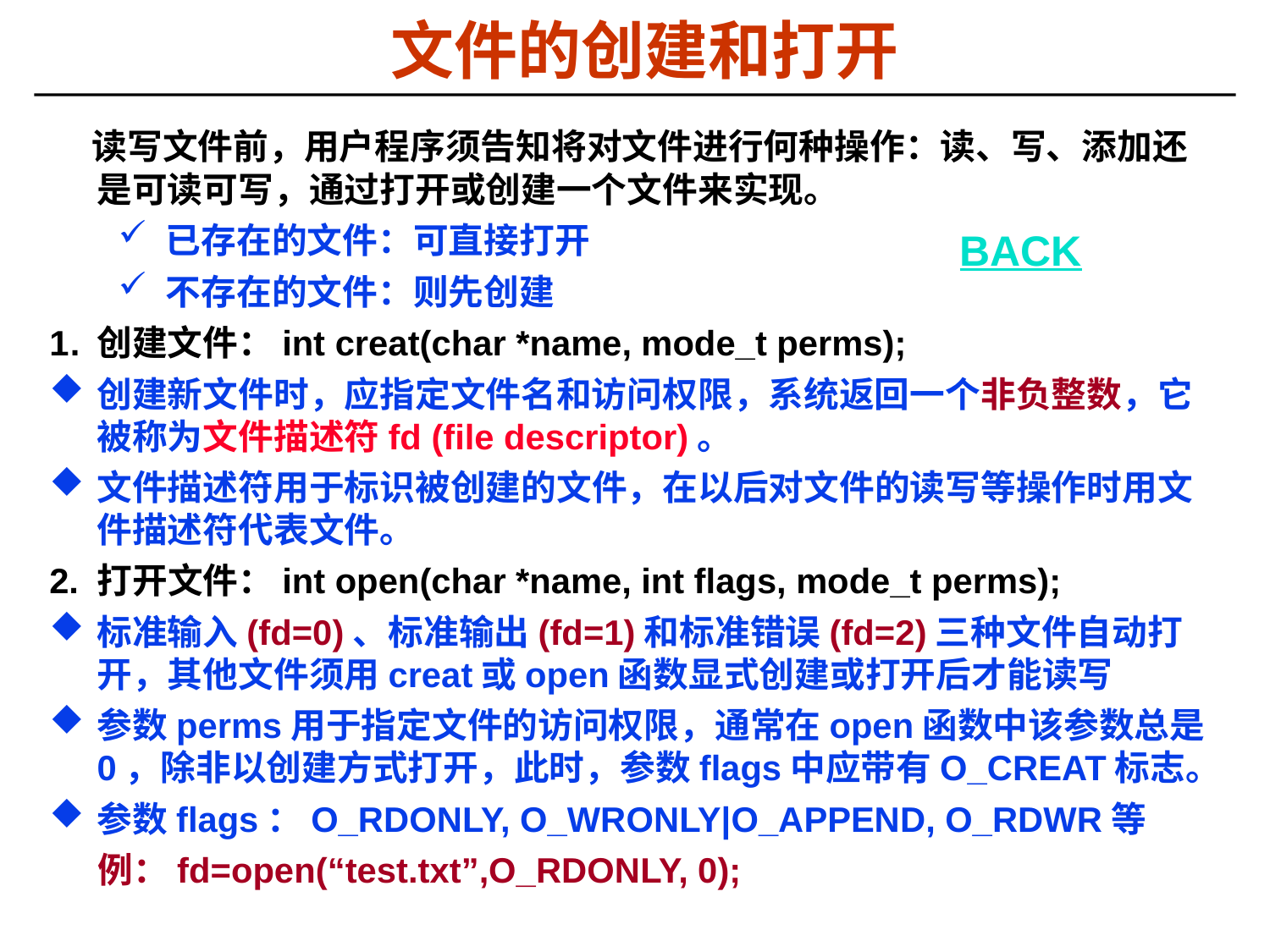

# 文件的创建和打开
    读写文件前，用户程序须告知将对文件进行何种操作：读、写、添加还是可读可写，通过打开或创建一个文件来实现。
已存在的文件：可直接打开
不存在的文件：则先创建
创建文件：int creat(char *name, mode_t perms);
创建新文件时，应指定文件名和访问权限，系统返回一个非负整数，它被称为文件描述符fd (file descriptor)。
文件描述符用于标识被创建的文件，在以后对文件的读写等操作时用文件描述符代表文件。
2. 打开文件：int open(char *name, int flags, mode_t perms);
标准输入(fd=0)、标准输出(fd=1)和标准错误(fd=2)三种文件自动打开，其他文件须用creat或open函数显式创建或打开后才能读写
参数perms用于指定文件的访问权限，通常在open函数中该参数总是0，除非以创建方式打开，此时，参数flags中应带有O_CREAT标志。
参数flags：O_RDONLY, O_WRONLY|O_APPEND, O_RDWR等
     例：fd=open(“test.txt”,O_RDONLY, 0);
BACK